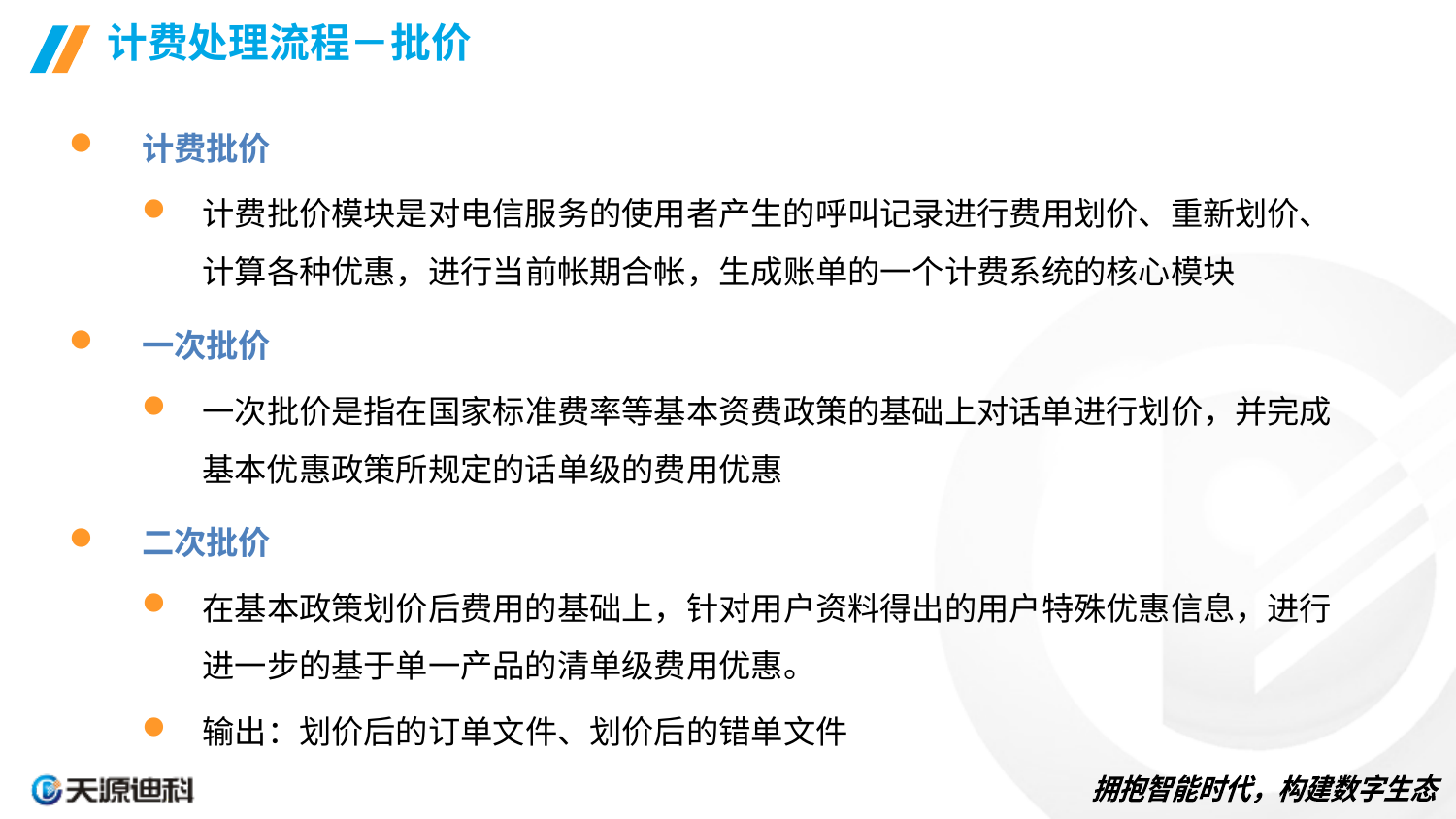

# 计费处理流程－批价
计费批价
计费批价模块是对电信服务的使用者产生的呼叫记录进行费用划价、重新划价、计算各种优惠，进行当前帐期合帐，生成账单的一个计费系统的核心模块
一次批价
一次批价是指在国家标准费率等基本资费政策的基础上对话单进行划价，并完成基本优惠政策所规定的话单级的费用优惠
二次批价
在基本政策划价后费用的基础上，针对用户资料得出的用户特殊优惠信息，进行进一步的基于单一产品的清单级费用优惠。
输出：划价后的订单文件、划价后的错单文件
14